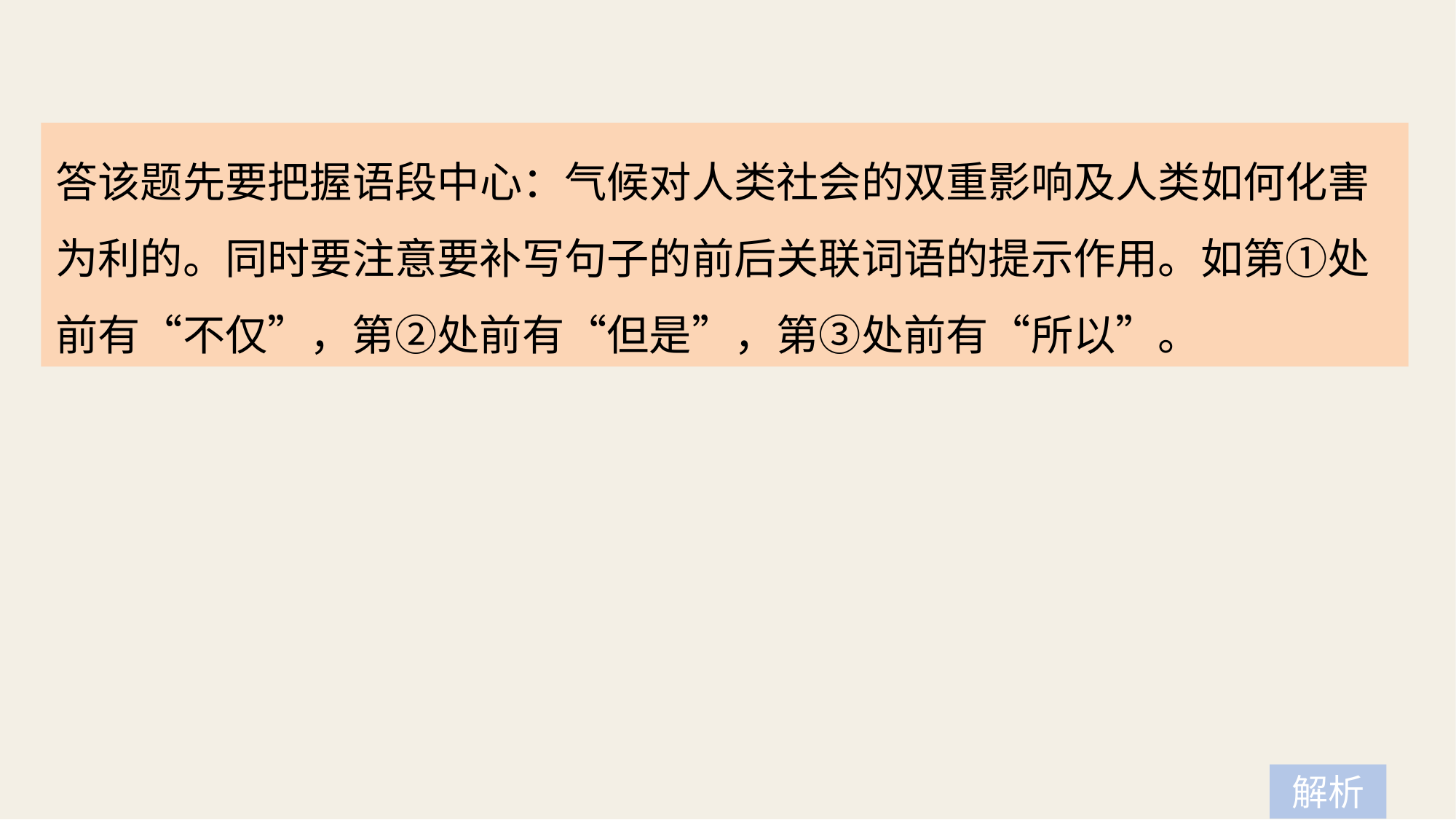

答该题先要把握语段中心：气候对人类社会的双重影响及人类如何化害为利的。同时要注意要补写句子的前后关联词语的提示作用。如第①处前有“不仅”，第②处前有“但是”，第③处前有“所以”。
解析